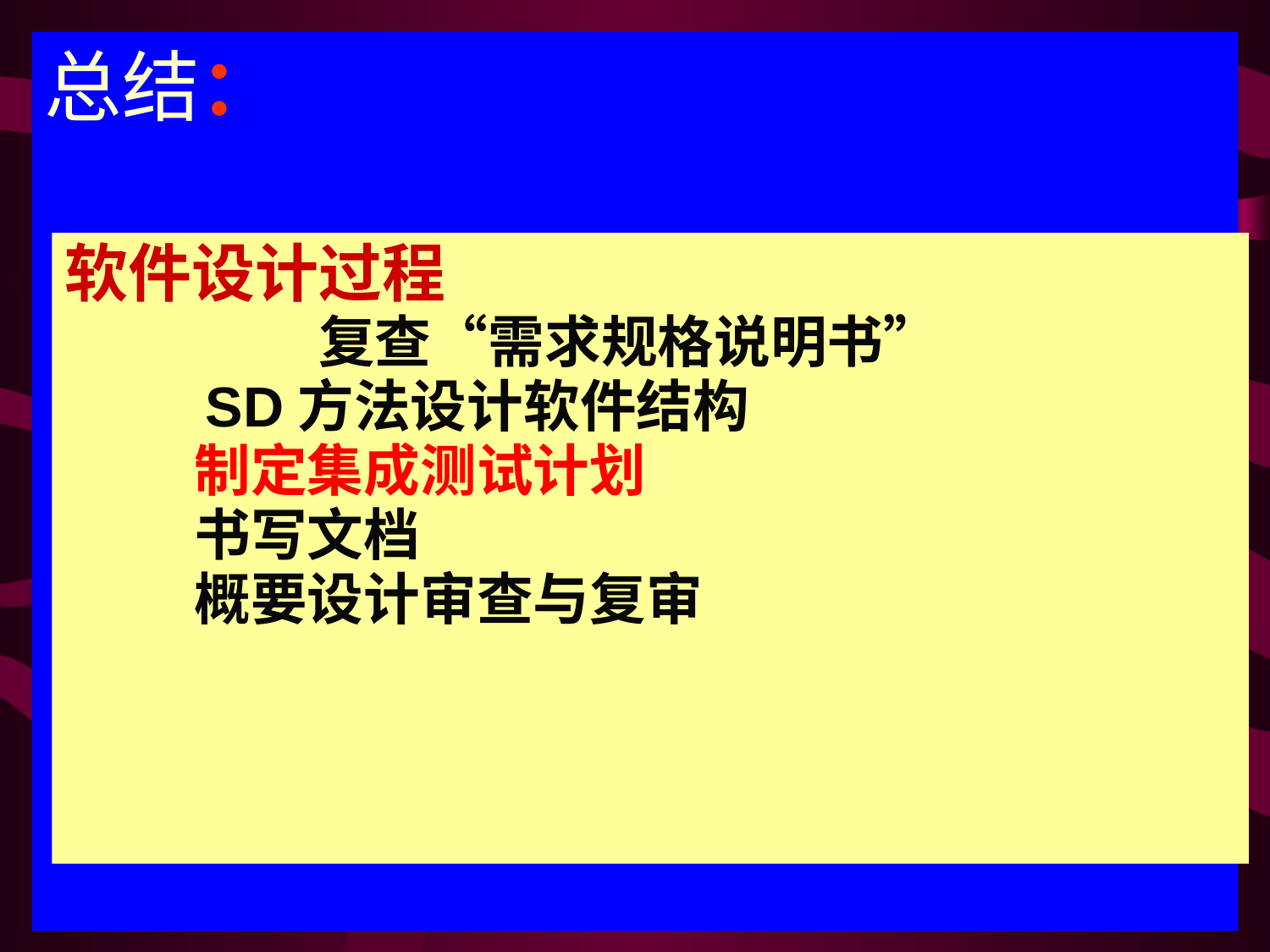

总结：
软件设计过程
		复查“需求规格说明书”
         SD方法设计软件结构
         制定集成测试计划
         书写文档
         概要设计审查与复审

158